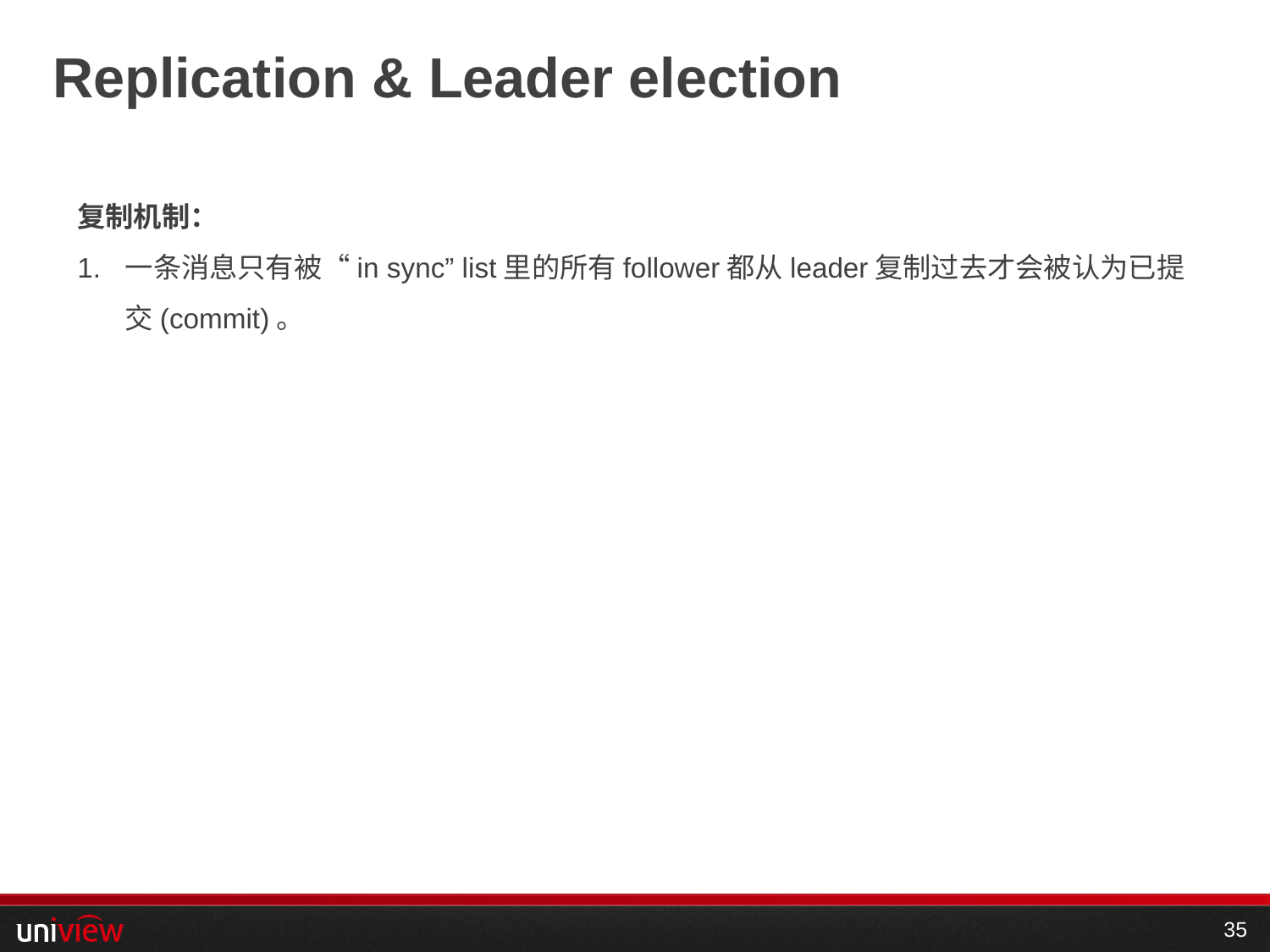

# Replication & Leader election
复制机制：
一条消息只有被“in sync” list里的所有follower都从leader复制过去才会被认为已提交(commit)。